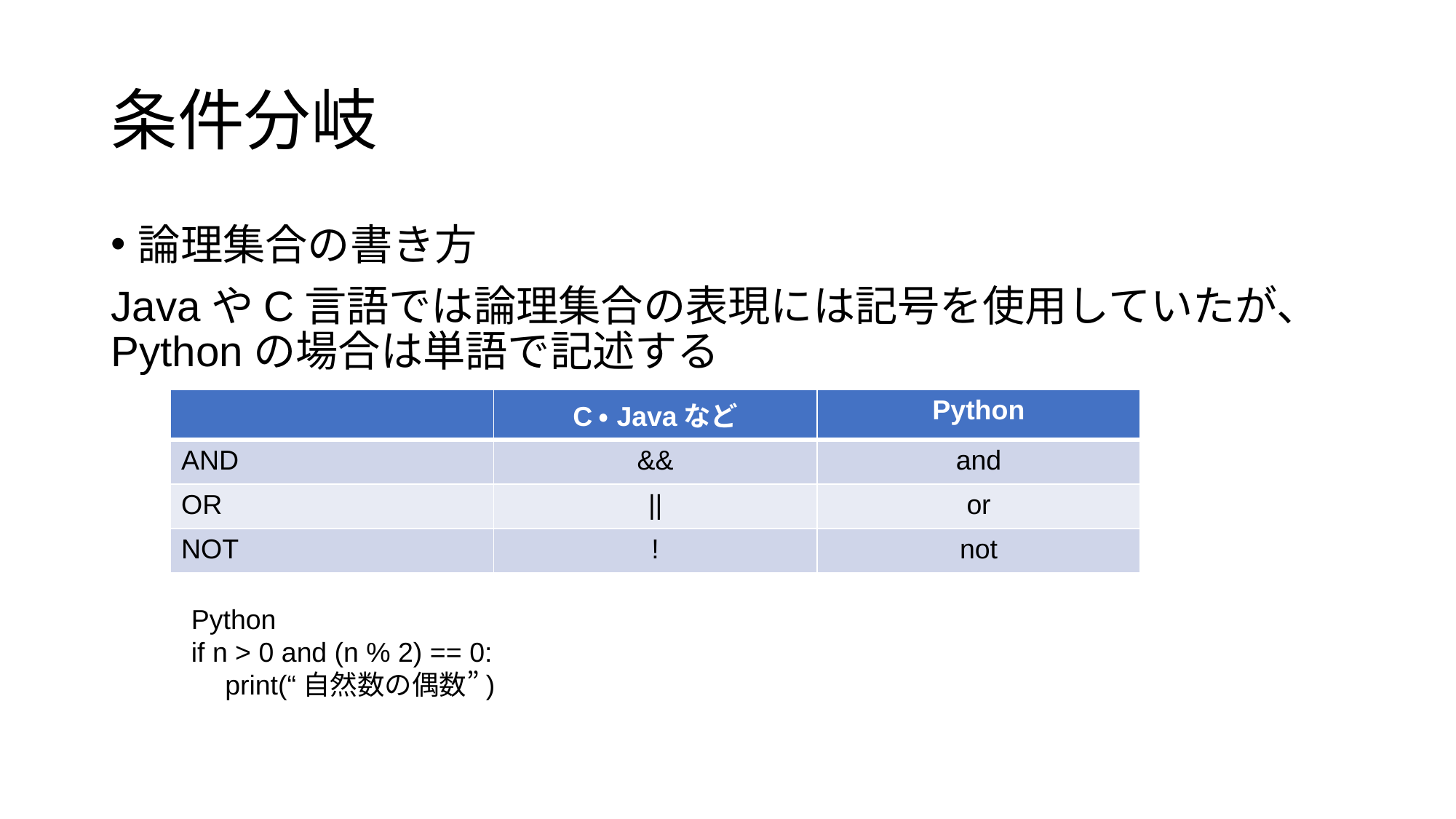

# 条件分岐
論理集合の書き方
JavaやC言語では論理集合の表現には記号を使用していたが、Pythonの場合は単語で記述する

|  | C・Javaなど | Python |
| --- | --- | --- |
| AND | && | and |
| OR | || | or |
| NOT | ! | not |
Python
if n > 0 and (n % 2) == 0:
　print(“自然数の偶数”)